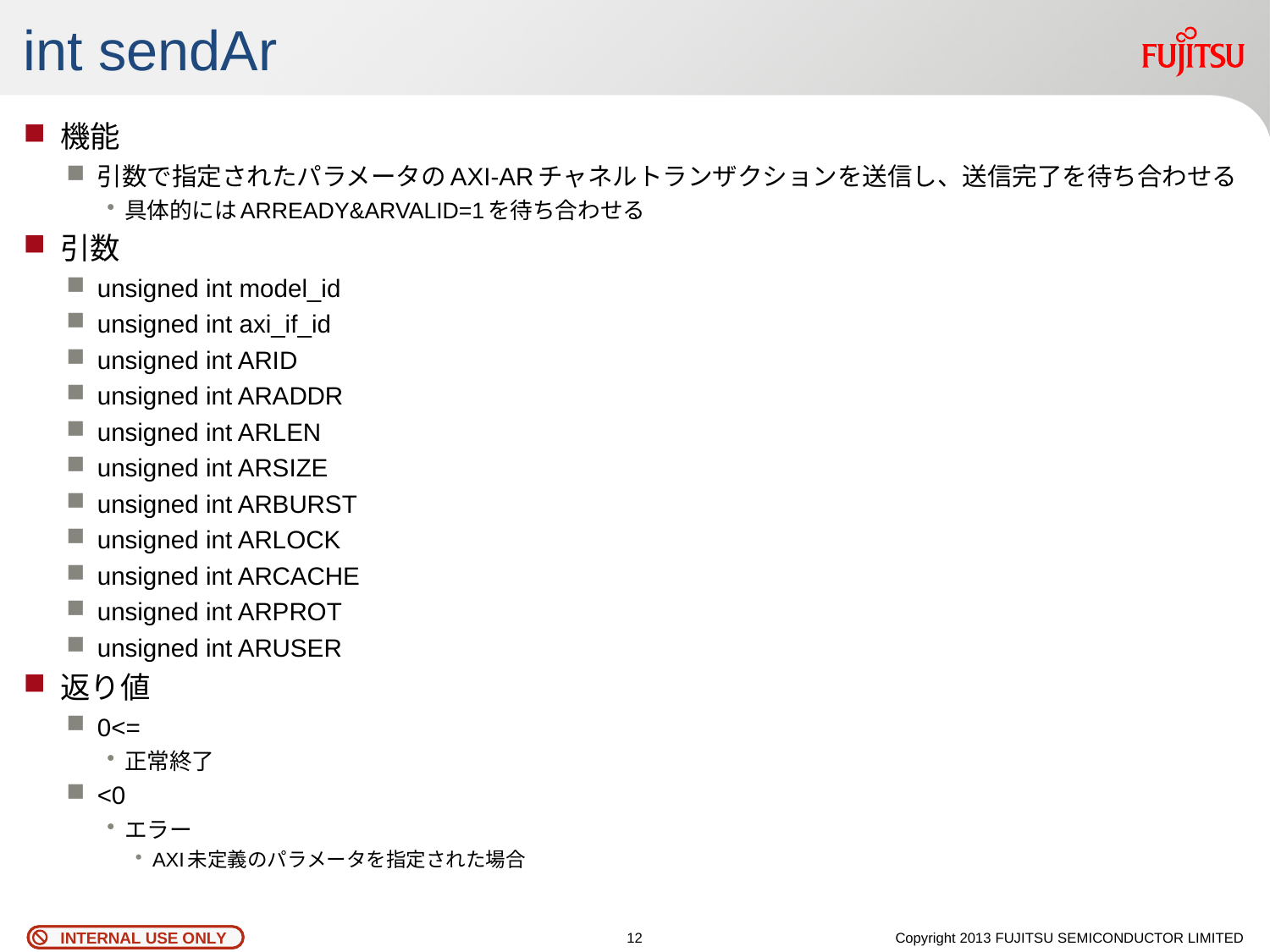

# int sendAr
機能
引数で指定されたパラメータのAXI-ARチャネルトランザクションを送信し、送信完了を待ち合わせる
具体的にはARREADY&ARVALID=1を待ち合わせる
引数
unsigned int model_id
unsigned int axi_if_id
unsigned int ARID
unsigned int ARADDR
unsigned int ARLEN
unsigned int ARSIZE
unsigned int ARBURST
unsigned int ARLOCK
unsigned int ARCACHE
unsigned int ARPROT
unsigned int ARUSER
返り値
0<=
正常終了
<0
エラー
AXI未定義のパラメータを指定された場合

12
Copyright 2013 FUJITSU SEMICONDUCTOR LIMITED